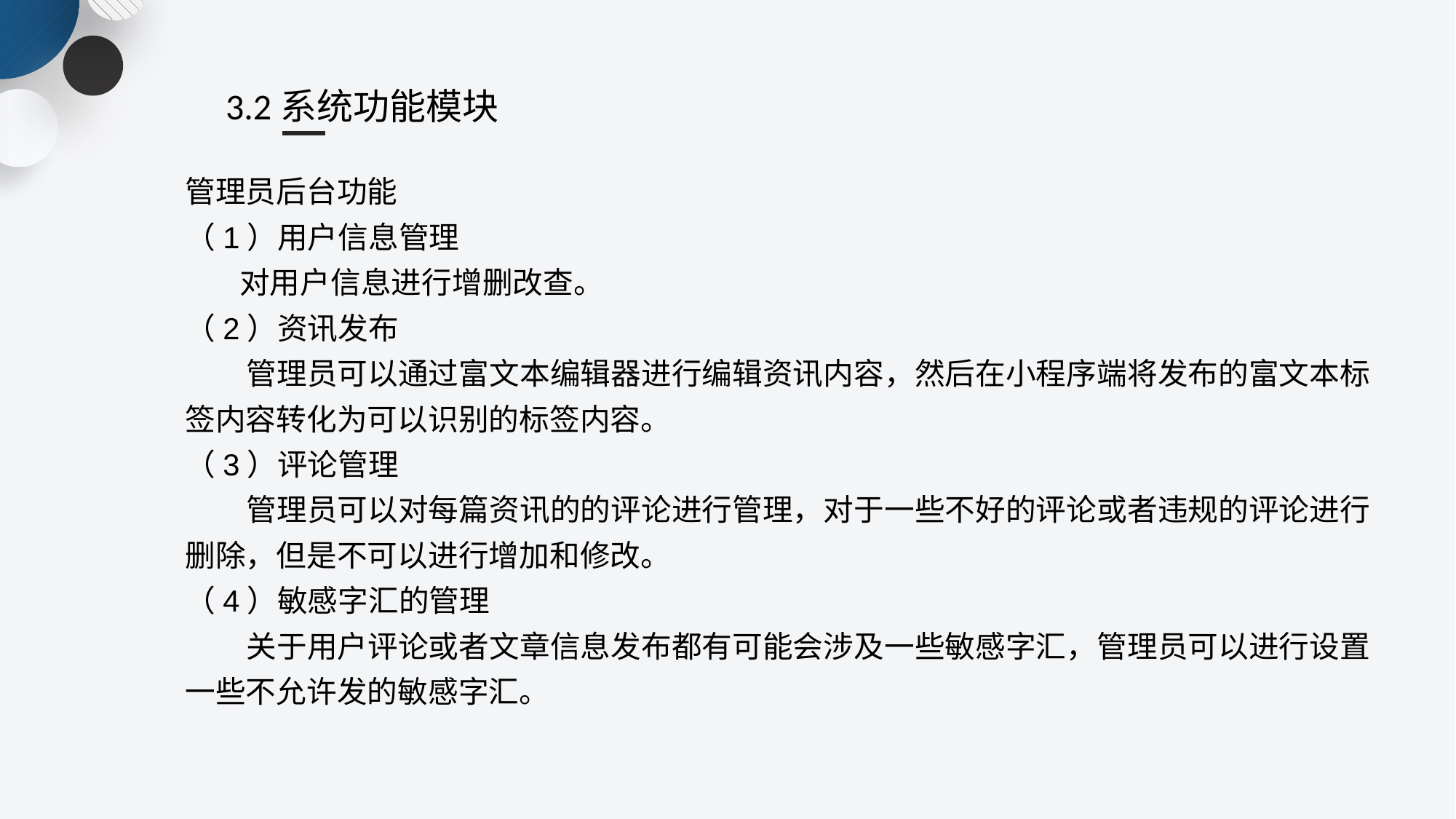

3.2系统功能模块

管理员后台功能（1）用户信息管理
       对用户信息进行增删改查。（2）资讯发布        管理员可以通过富文本编辑器进行编辑资讯内容，然后在小程序端将发布的富文本标签内容转化为可以识别的标签内容。（3）评论管理        管理员可以对每篇资讯的的评论进行管理，对于一些不好的评论或者违规的评论进行删除，但是不可以进行增加和修改。
（4）敏感字汇的管理
        关于用户评论或者文章信息发布都有可能会涉及一些敏感字汇，管理员可以进行设置一些不允许发的敏感字汇。